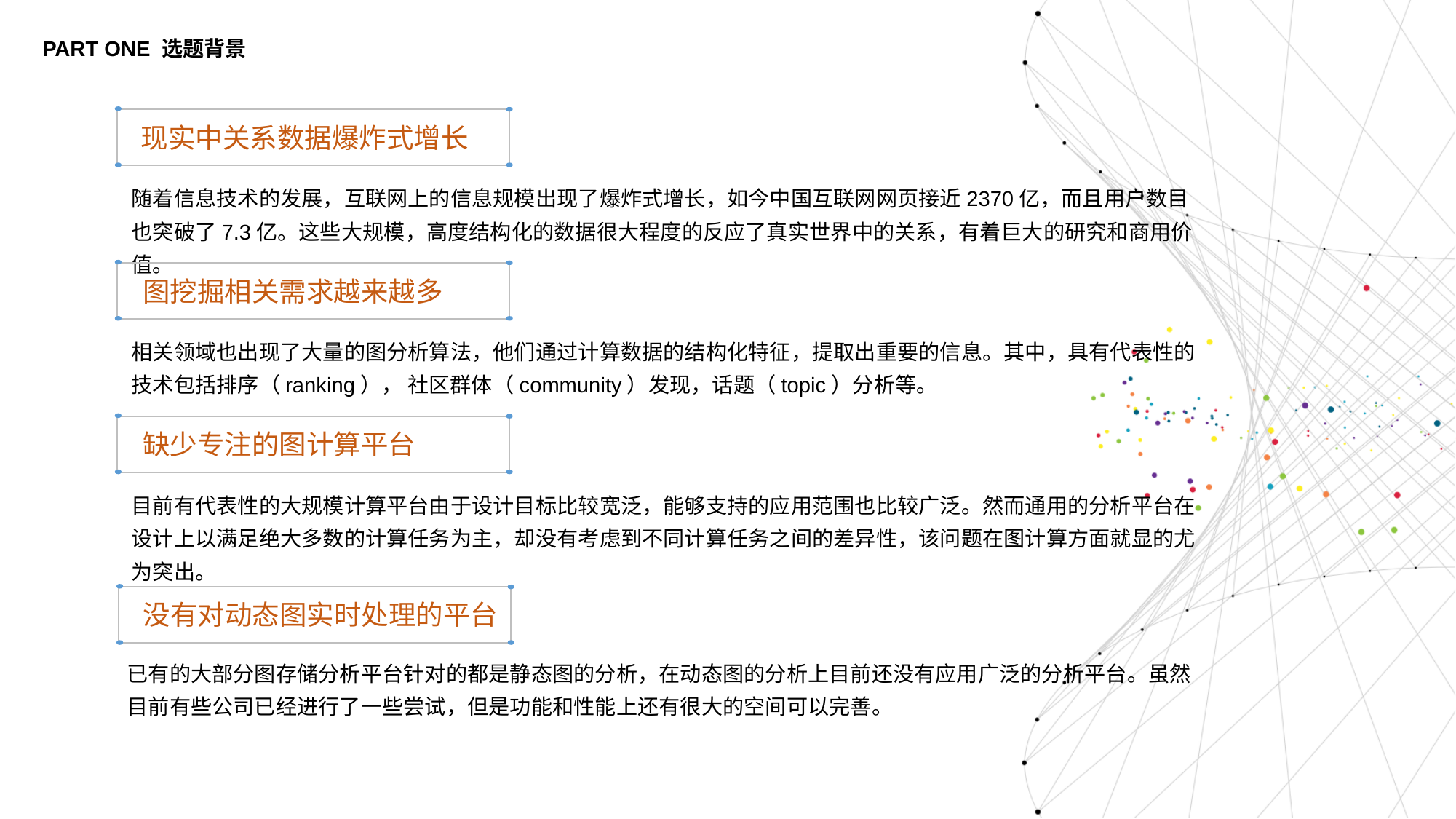

PART ONE 选题背景

现实中关系数据爆炸式增长
随着信息技术的发展，互联网上的信息规模出现了爆炸式增长，如今中国互联网网页接近2370亿，而且用户数目也突破了7.3亿。这些大规模，高度结构化的数据很大程度的反应了真实世界中的关系，有着巨大的研究和商用价值。

图挖掘相关需求越来越多
相关领域也出现了大量的图分析算法，他们通过计算数据的结构化特征，提取出重要的信息。其中，具有代表性的技术包括排序（ranking）， 社区群体（community）发现，话题（topic）分析等。

缺少专注的图计算平台
目前有代表性的大规模计算平台由于设计目标比较宽泛，能够支持的应用范围也比较广泛。然而通用的分析平台在设计上以满足绝大多数的计算任务为主，却没有考虑到不同计算任务之间的差异性，该问题在图计算方面就显的尤为突出。

没有对动态图实时处理的平台
已有的大部分图存储分析平台针对的都是静态图的分析，在动态图的分析上目前还没有应用广泛的分析平台。虽然目前有些公司已经进行了一些尝试，但是功能和性能上还有很大的空间可以完善。